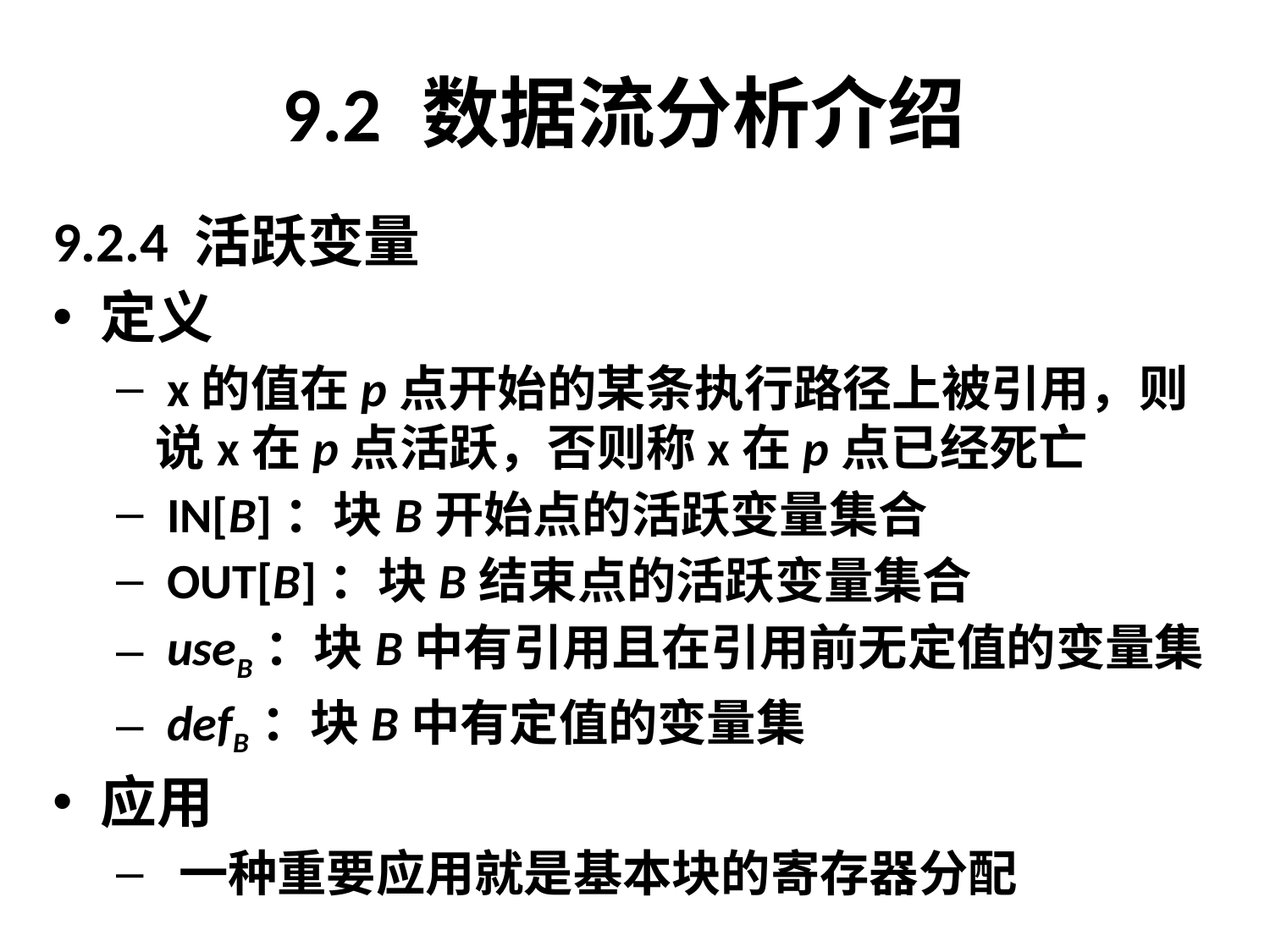

# 9.2 数据流分析介绍
9.2.4 活跃变量
定义
 x的值在p点开始的某条执行路径上被引用，则说x在p点活跃，否则称x在p点已经死亡
 IN[B]：块B开始点的活跃变量集合
 OUT[B]：块B结束点的活跃变量集合
 useB：块B中有引用且在引用前无定值的变量集
 defB：块B中有定值的变量集
应用
 一种重要应用就是基本块的寄存器分配